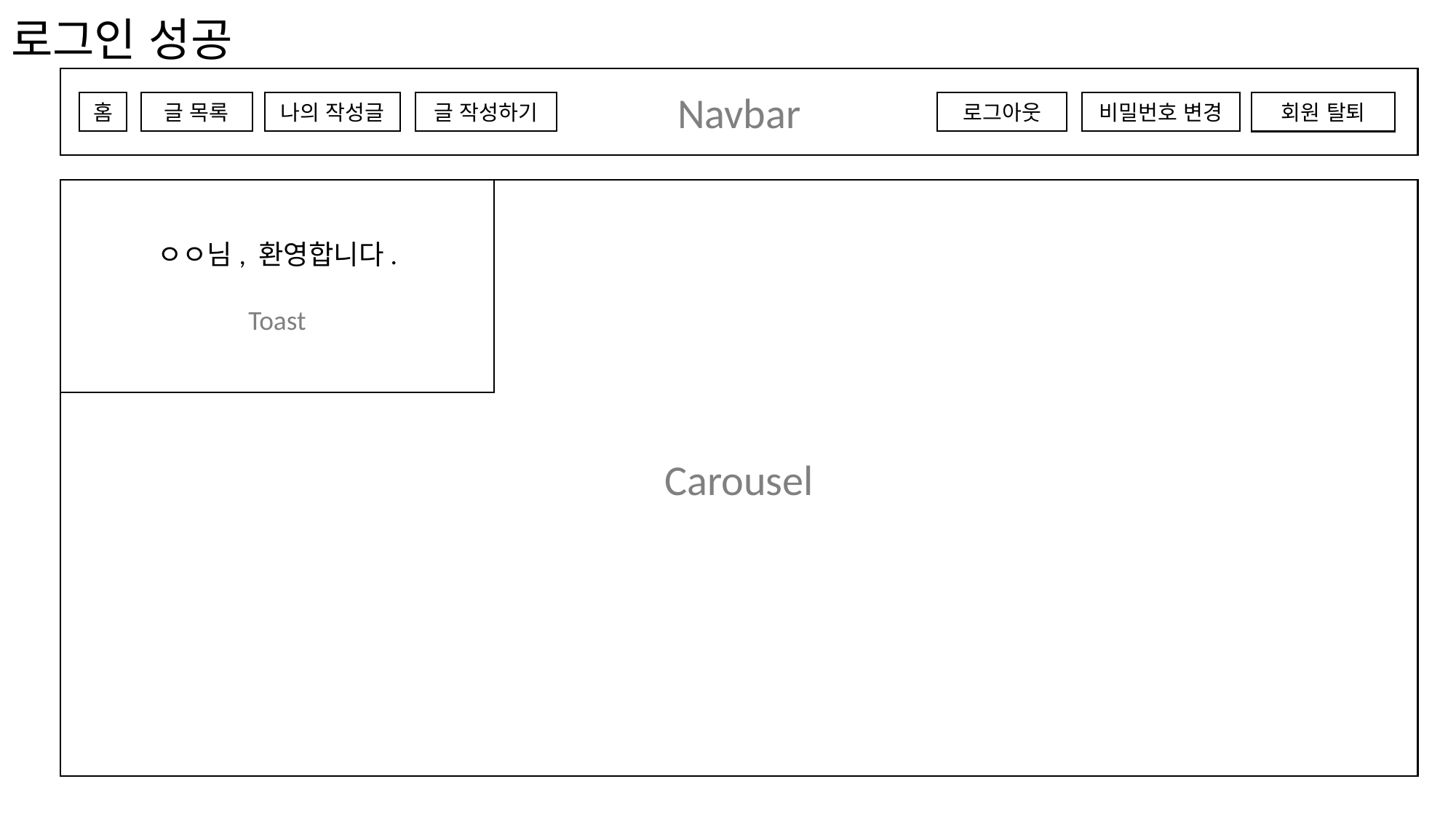

# 로그인 성공
Navbar
홈
글 작성하기
로그아웃
글 목록
나의 작성글
비밀번호 변경
회원 탈퇴
Carousel
ㅇㅇ님, 환영합니다.

Toast